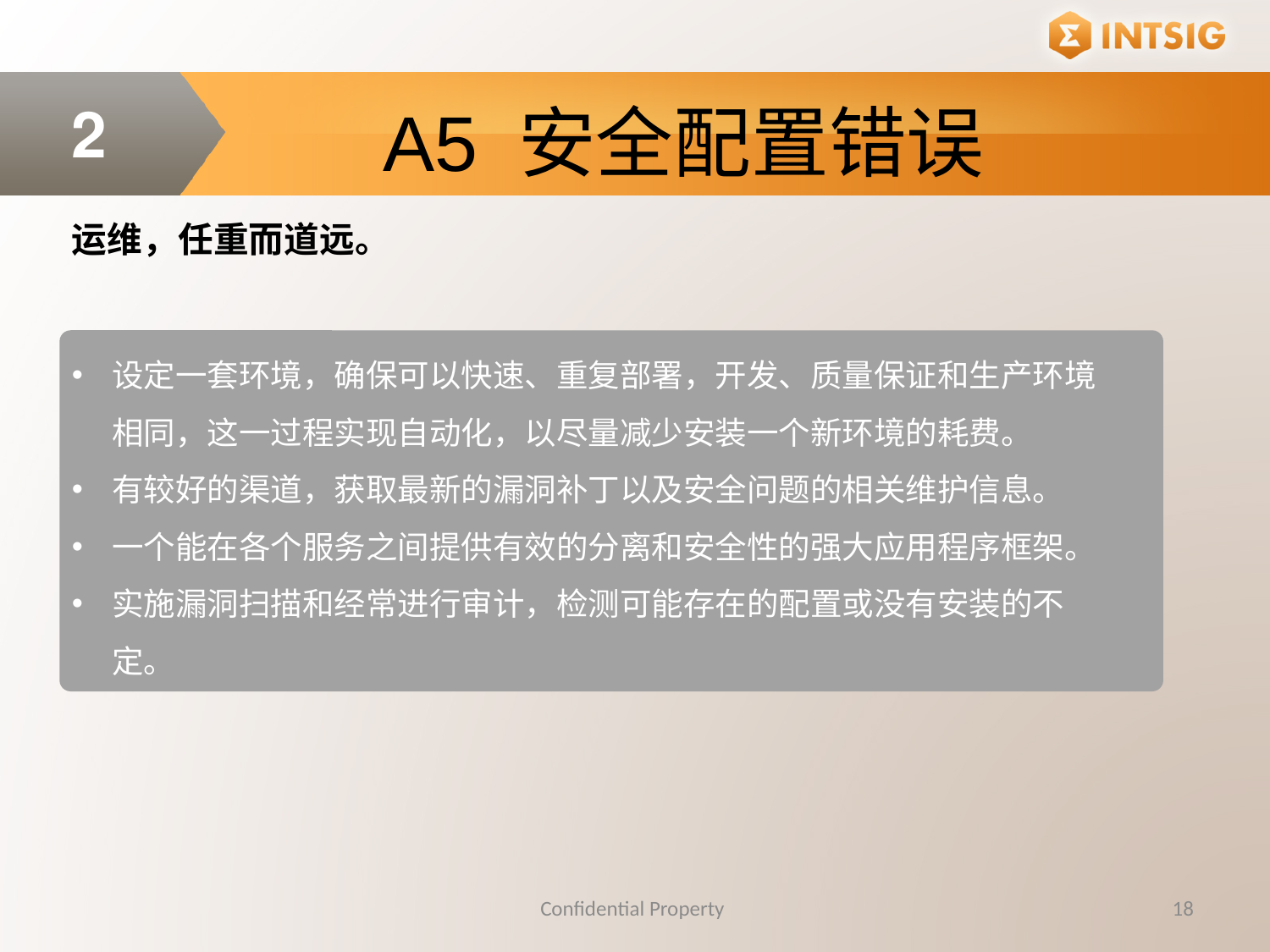

A5 安全配置错误
2
运维，任重而道远。
设定一套环境，确保可以快速、重复部署，开发、质量保证和生产环境相同，这一过程实现自动化，以尽量减少安装一个新环境的耗费。
有较好的渠道，获取最新的漏洞补丁以及安全问题的相关维护信息。
一个能在各个服务之间提供有效的分离和安全性的强大应用程序框架。
实施漏洞扫描和经常进行审计，检测可能存在的配置或没有安装的不定。

Confidential Property
18